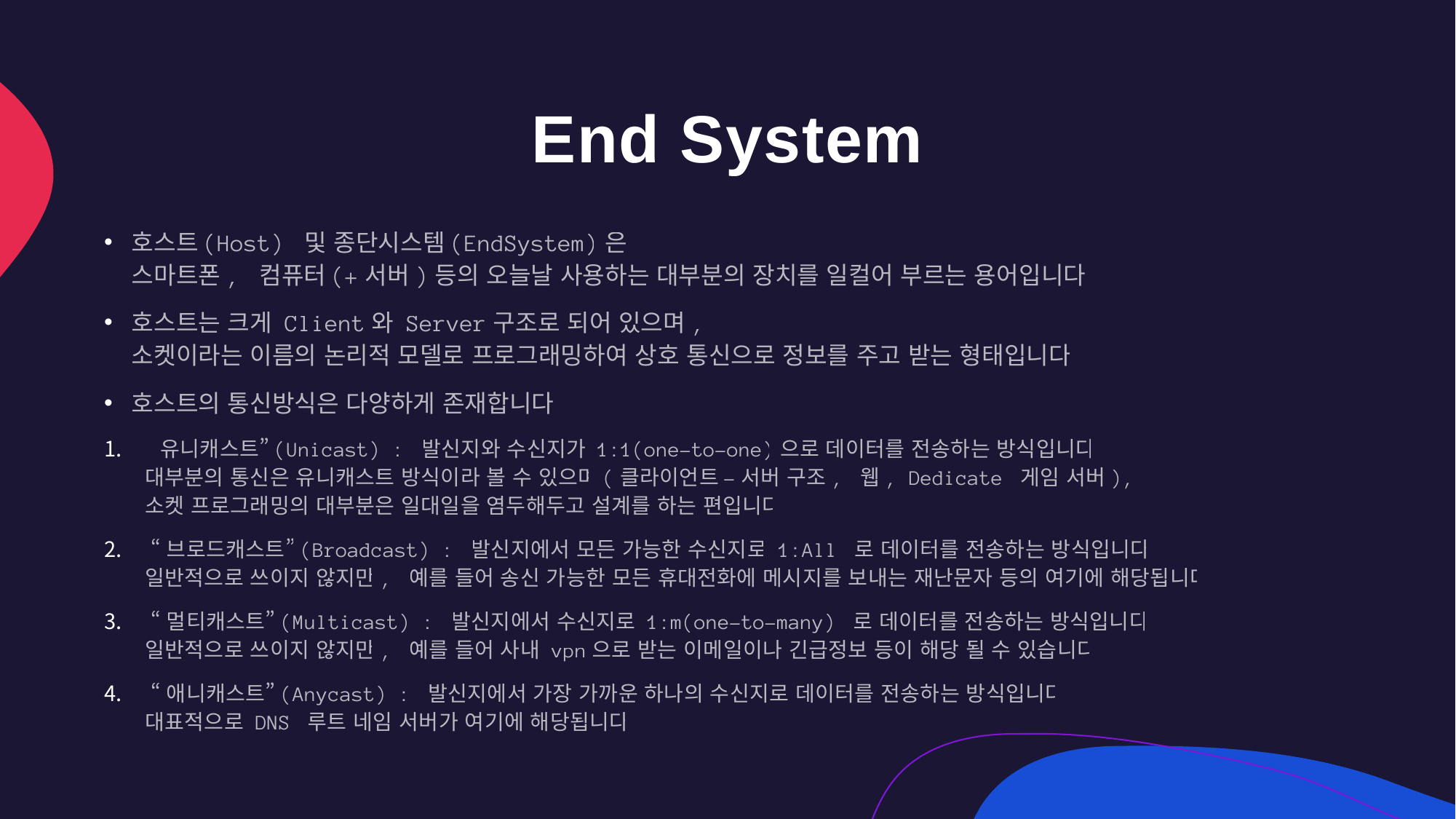

# End System
호스트(Host) 및 종단시스템(EndSystem)은
스마트폰, 컴퓨터(+서버)등의 오늘날 사용하는 대부분의 장치를 일컬어 부르는 용어입니다
호스트는 크게 Client와 Server구조로 되어 있으며,
소켓이라는 이름의 논리적 모델로 프로그래밍하여 상호 통신으로 정보를 주고 받는 형태입니다
호스트의 통신방식은 다양하게 존재합니다
“유니캐스트”(Unicast) : 발신지와 수신지가 1:1(one-to-one)으로 데이터를 전송하는 방식입니다
대부분의 통신은 유니캐스트 방식이라 볼 수 있으며(클라이언트-서버 구조, 웹, Dedicate 게임 서버),
소켓 프로그래밍의 대부분은 일대일을 염두해두고 설계를 하는 편입니다
 “브로드캐스트”(Broadcast) : 발신지에서 모든 가능한 수신지로 1:All 로 데이터를 전송하는 방식입니다
일반적으로 쓰이지 않지만, 예를 들어 송신 가능한 모든 휴대전화에 메시지를 보내는 재난문자 등의 여기에 해당됩니다
 “멀티캐스트”(Multicast) : 발신지에서 수신지로 1:m(one-to-many) 로 데이터를 전송하는 방식입니다
일반적으로 쓰이지 않지만, 예를 들어 사내 vpn으로 받는 이메일이나 긴급정보 등이 해당 될 수 있습니다
 “애니캐스트”(Anycast) : 발신지에서 가장 가까운 하나의 수신지로 데이터를 전송하는 방식입니다
대표적으로 DNS 루트 네임 서버가 여기에 해당됩니다